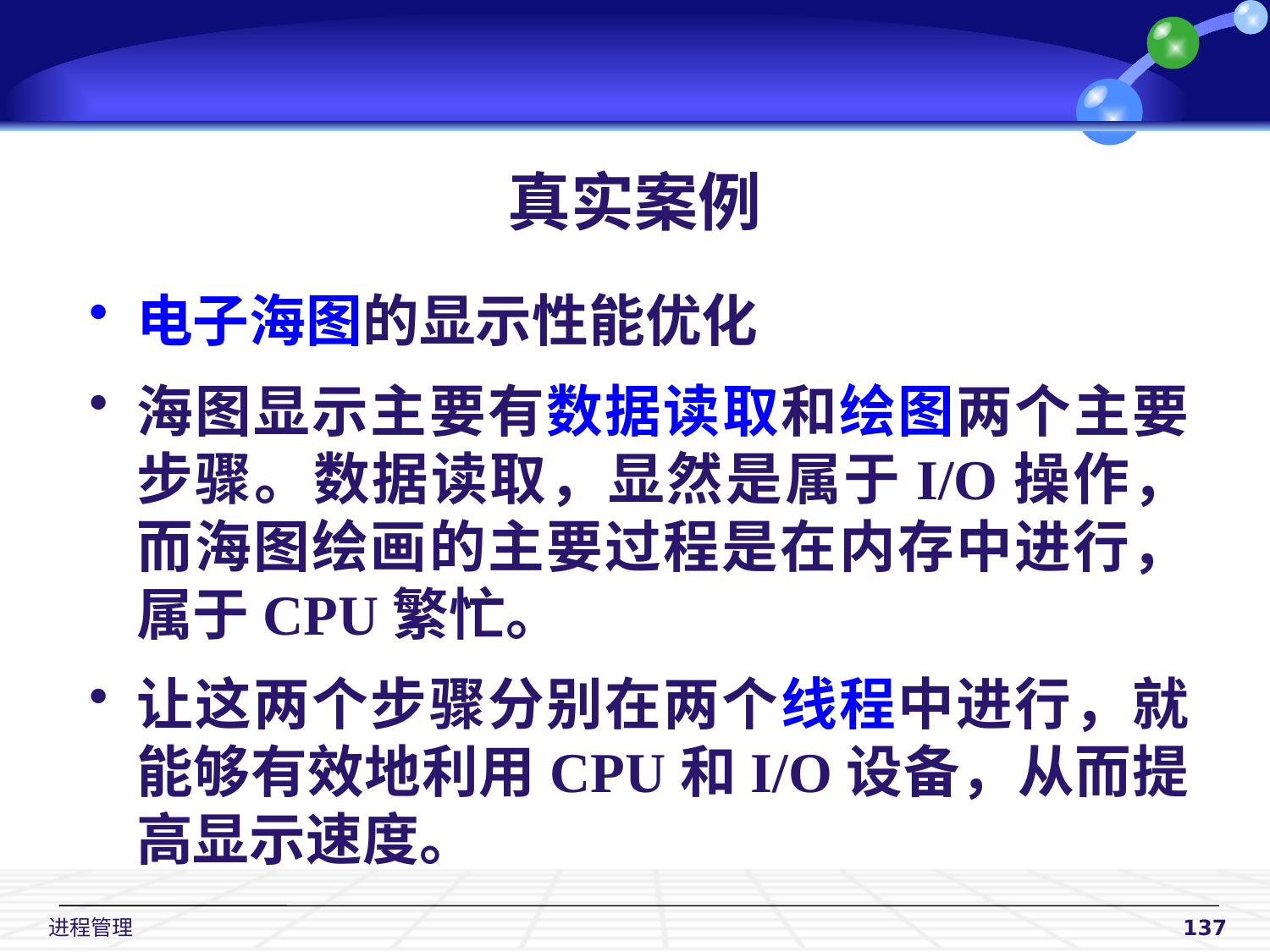

真实案例
电子海图的显示性能优化
海图显示主要有数据读取和绘图两个主要步骤。数据读取，显然是属于I/O操作，而海图绘画的主要过程是在内存中进行，属于CPU繁忙。
让这两个步骤分别在两个线程中进行，就能够有效地利用CPU和I/O设备，从而提高显示速度。
   进程管理
137